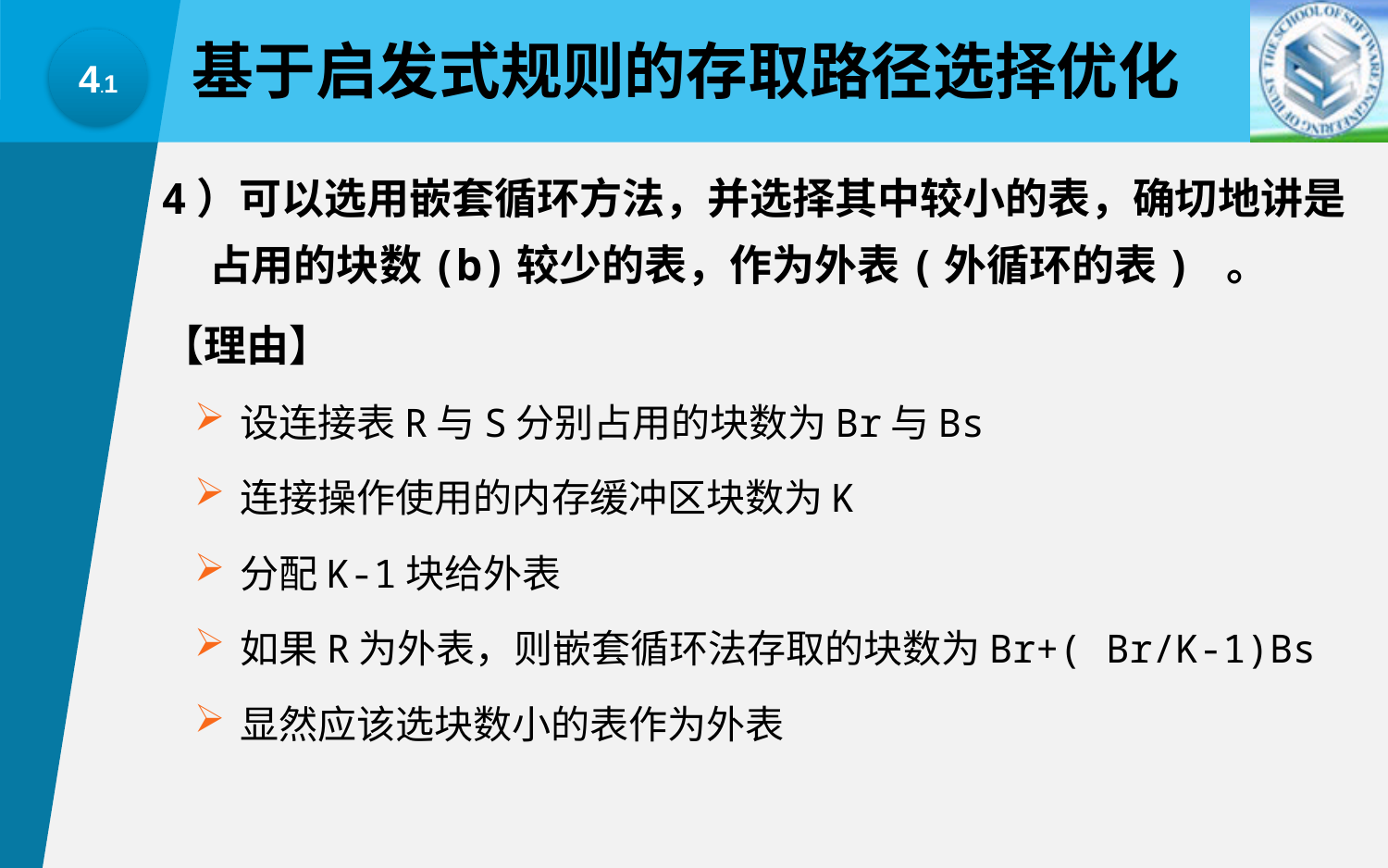

基于启发式规则的存取路径选择优化
4.1
4）可以选用嵌套循环方法，并选择其中较小的表，确切地讲是占用的块数(b)较少的表，作为外表(外循环的表) 。
【理由】
 设连接表R与S分别占用的块数为Br与Bs
 连接操作使用的内存缓冲区块数为K
 分配K-1块给外表
 如果R为外表，则嵌套循环法存取的块数为Br+( Br/K-1)Bs
 显然应该选块数小的表作为外表